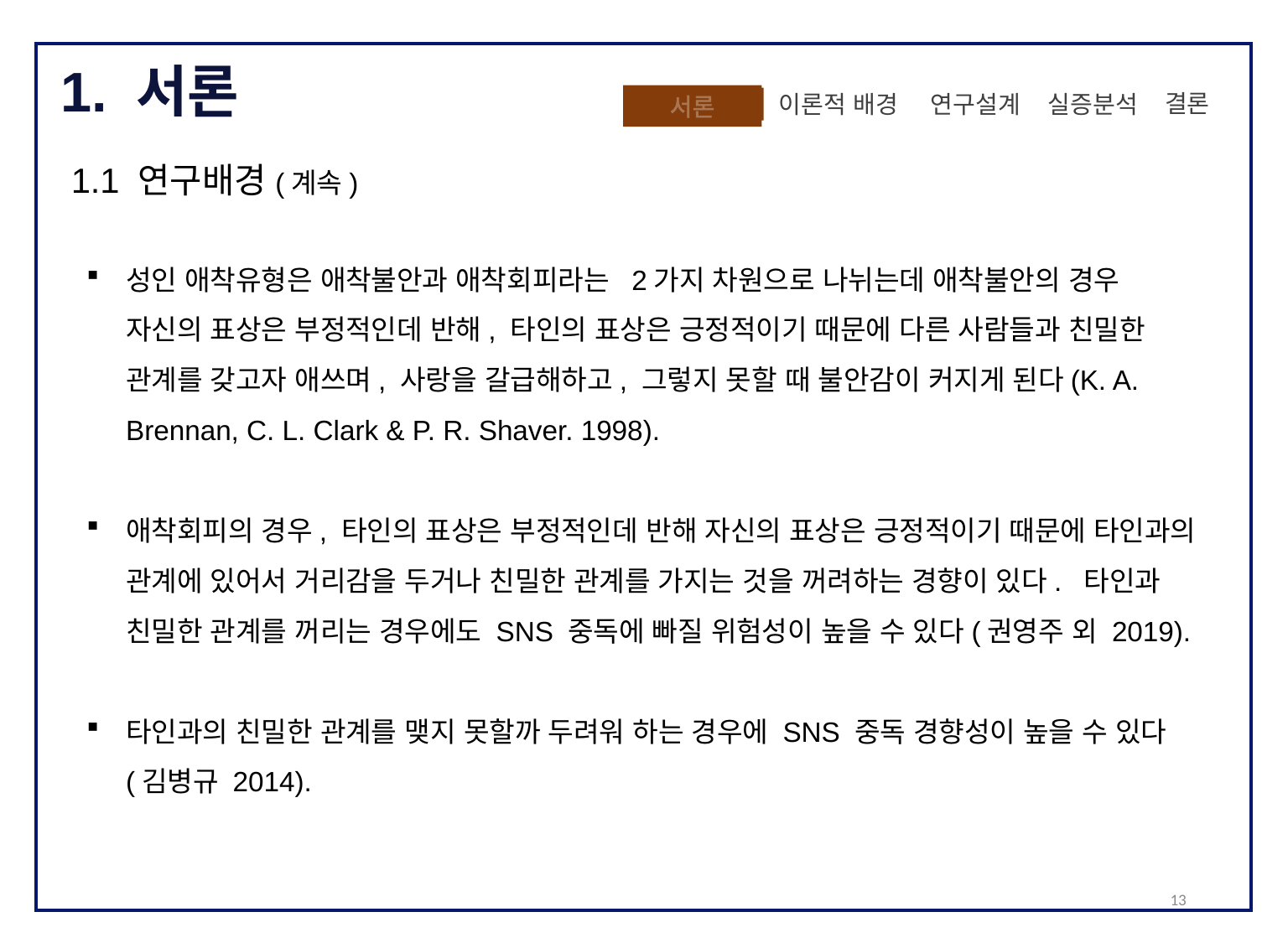

1. 서론
 결론
실증분석
이론적 배경
 연구설계
서론

1.1 연구배경(계속)
성인 애착유형은 애착불안과 애착회피라는  2가지 차원으로 나뉘는데 애착불안의 경우 자신의 표상은 부정적인데 반해, 타인의 표상은 긍정적이기 때문에 다른 사람들과 친밀한 관계를 갖고자 애쓰며, 사랑을 갈급해하고, 그렇지 못할 때 불안감이 커지게 된다(K. A. Brennan, C. L. Clark & P. R. Shaver. 1998).

애착회피의 경우, 타인의 표상은 부정적인데 반해 자신의 표상은 긍정적이기 때문에 타인과의 관계에 있어서 거리감을 두거나 친밀한 관계를 가지는 것을 꺼려하는 경향이 있다.  타인과 친밀한 관계를 꺼리는 경우에도 SNS 중독에 빠질 위험성이 높을 수 있다(권영주 외 2019).

타인과의 친밀한 관계를 맺지 못할까 두려워 하는 경우에 SNS 중독 경향성이 높을 수 있다(김병규 2014).

13